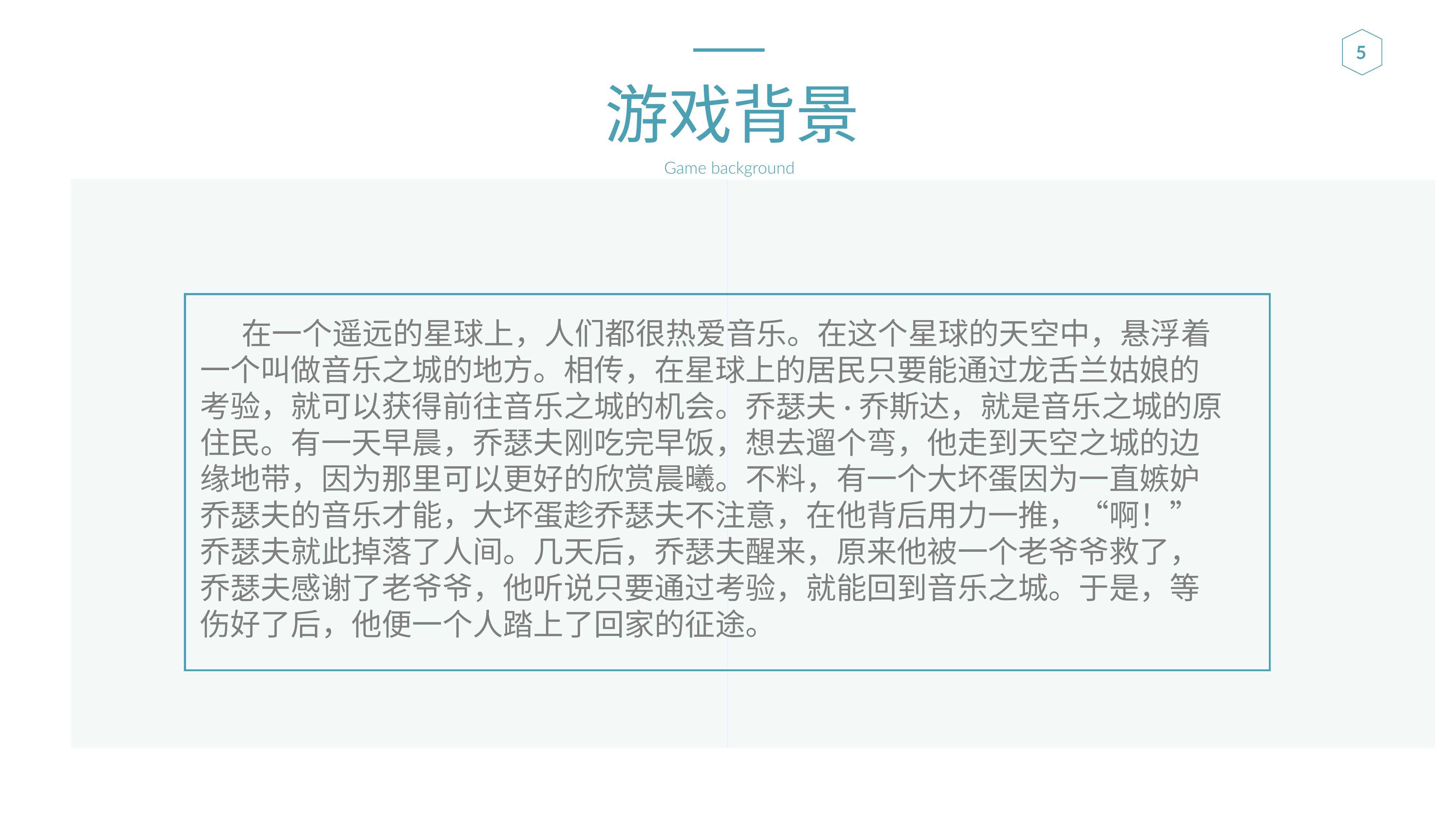

游戏背景
Game background

     在一个遥远的星球上，人们都很热爱音乐。在这个星球的天空中，悬浮着一个叫做音乐之城的地方。相传，在星球上的居民只要能通过龙舌兰姑娘的考验，就可以获得前往音乐之城的机会。乔瑟夫·乔斯达，就是音乐之城的原住民。有一天早晨，乔瑟夫刚吃完早饭，想去遛个弯，他走到天空之城的边缘地带，因为那里可以更好的欣赏晨曦。不料，有一个大坏蛋因为一直嫉妒乔瑟夫的音乐才能，大坏蛋趁乔瑟夫不注意，在他背后用力一推，“啊！”乔瑟夫就此掉落了人间。几天后，乔瑟夫醒来，原来他被一个老爷爷救了，乔瑟夫感谢了老爷爷，他听说只要通过考验，就能回到音乐之城。于是，等伤好了后，他便一个人踏上了回家的征途。